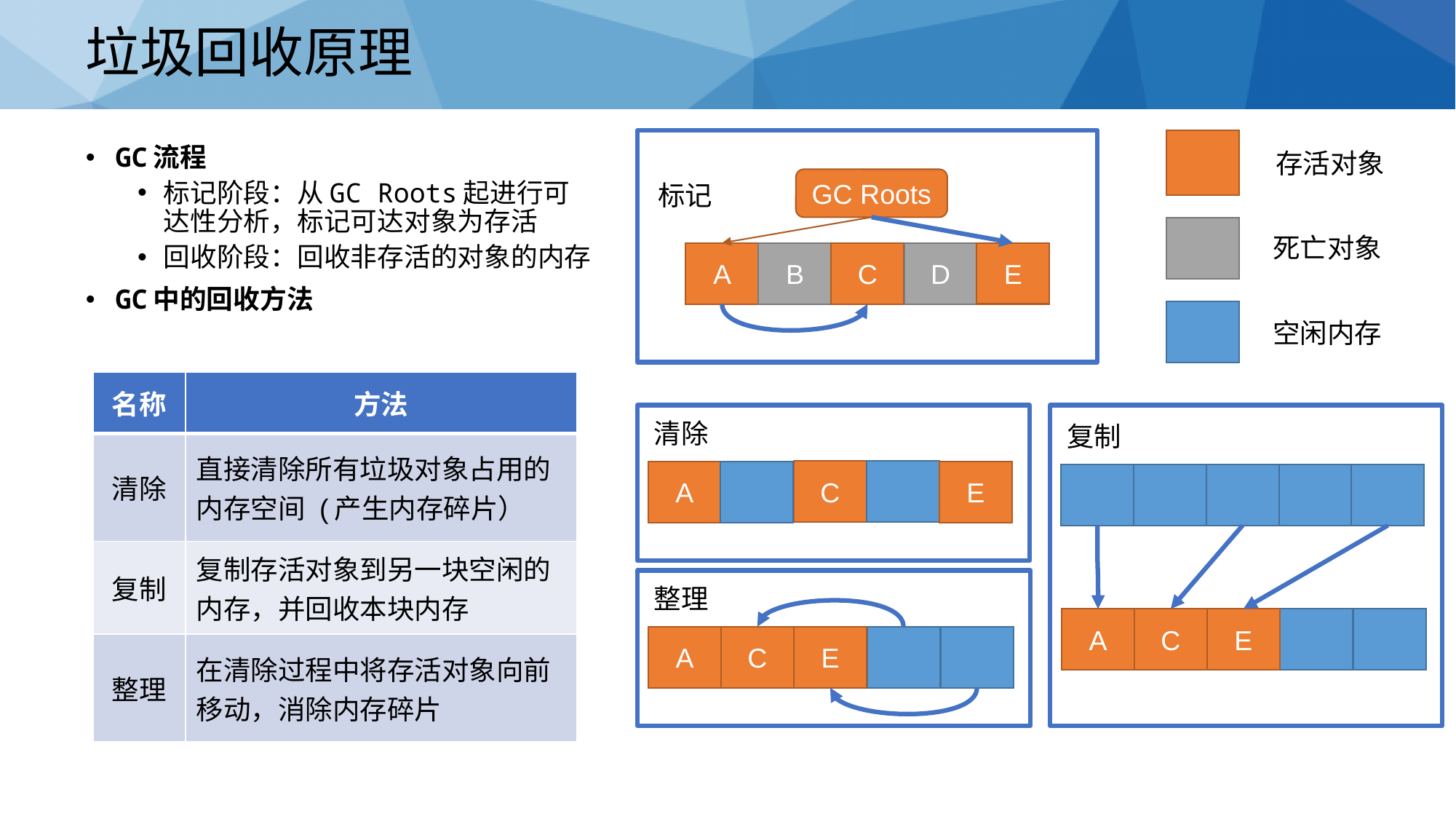

# 垃圾回收原理

GC Roots
标记
E
A
B
C
D

GC流程
标记阶段：从GC Roots起进行可达性分析，标记可达对象为存活
回收阶段：回收非存活的对象的内存
GC中的回收方法

存活对象

死亡对象

空闲内存
| 名称 | 方法 |
| --- | --- |
| 清除 | 直接清除所有垃圾对象占用的内存空间 (产生内存碎片） |
| 复制 | 复制存活对象到另一块空闲的内存，并回收本块内存 |
| 整理 | 在清除过程中将存活对象向前移动，消除内存碎片 |

清除
C

E
A

复制

A
C
E

整理
A
C
E